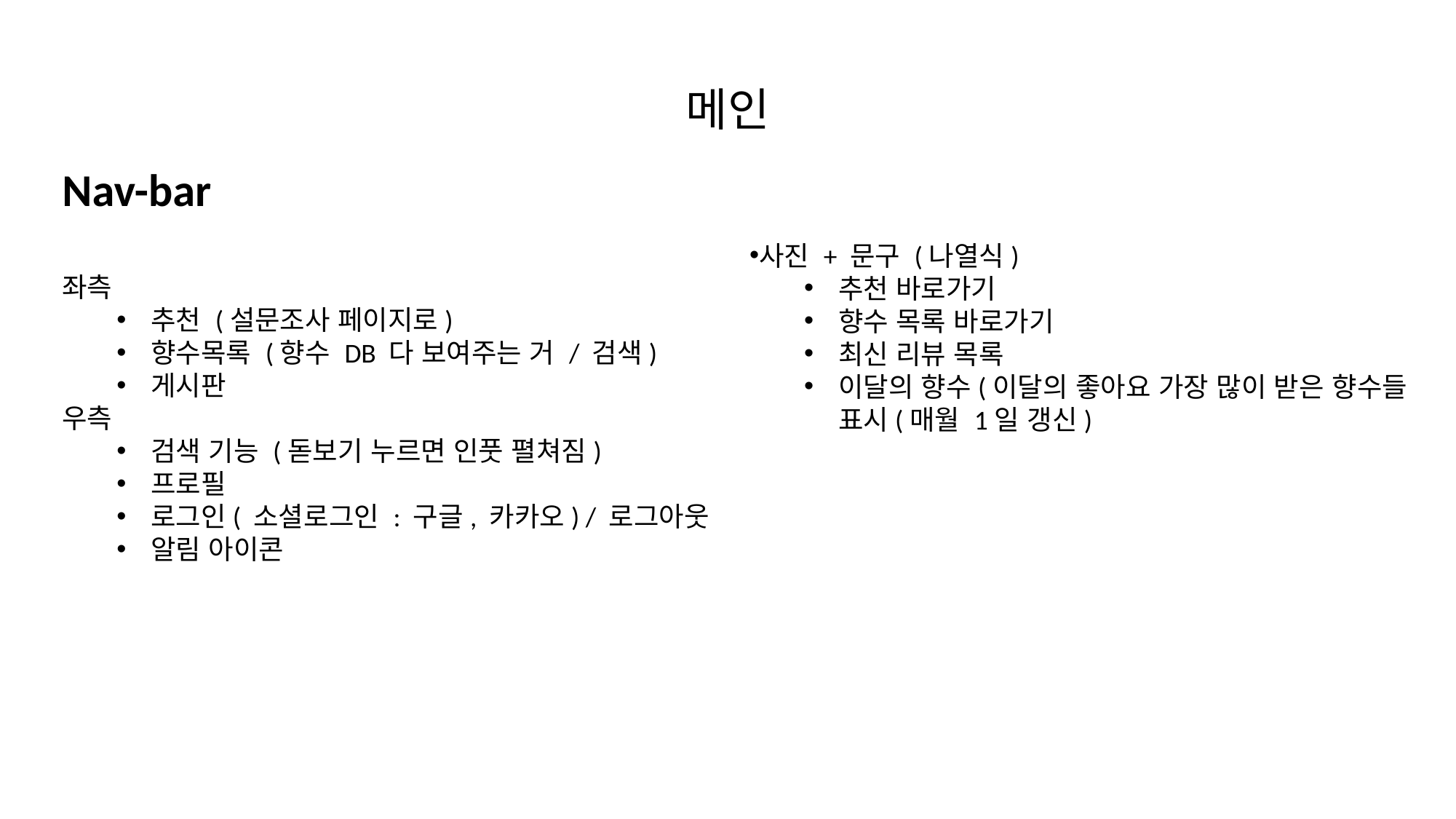

메인
Nav-bar

좌측
추천 (설문조사 페이지로)
향수목록 (향수 DB 다 보여주는 거 / 검색)
게시판
우측
검색 기능 (돋보기 누르면 인풋 펼쳐짐)
프로필
로그인( 소셜로그인 : 구글, 카카오) / 로그아웃
알림 아이콘
사진 + 문구 (나열식)
추천 바로가기
향수 목록 바로가기
최신 리뷰 목록
이달의 향수(이달의 좋아요 가장 많이 받은 향수들 표시(매월 1일 갱신)